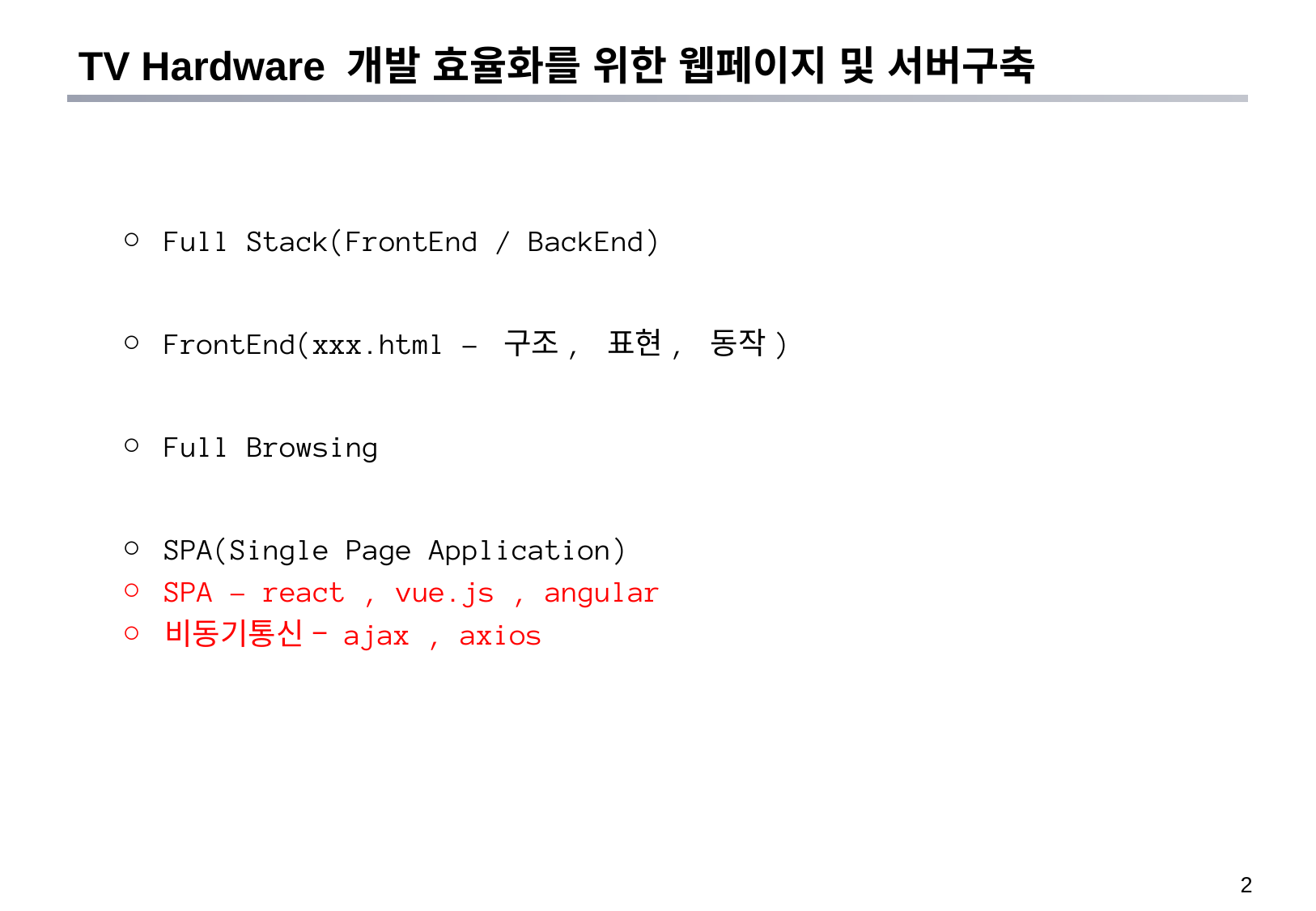

# TV Hardware 개발 효율화를 위한 웹페이지 및 서버구축

Full Stack(FrontEnd / BackEnd)

FrontEnd(xxx.html - 구조, 표현, 동작)

Full Browsing

SPA(Single Page Application)
SPA – react , vue.js , angular
비동기통신 – ajax , axios